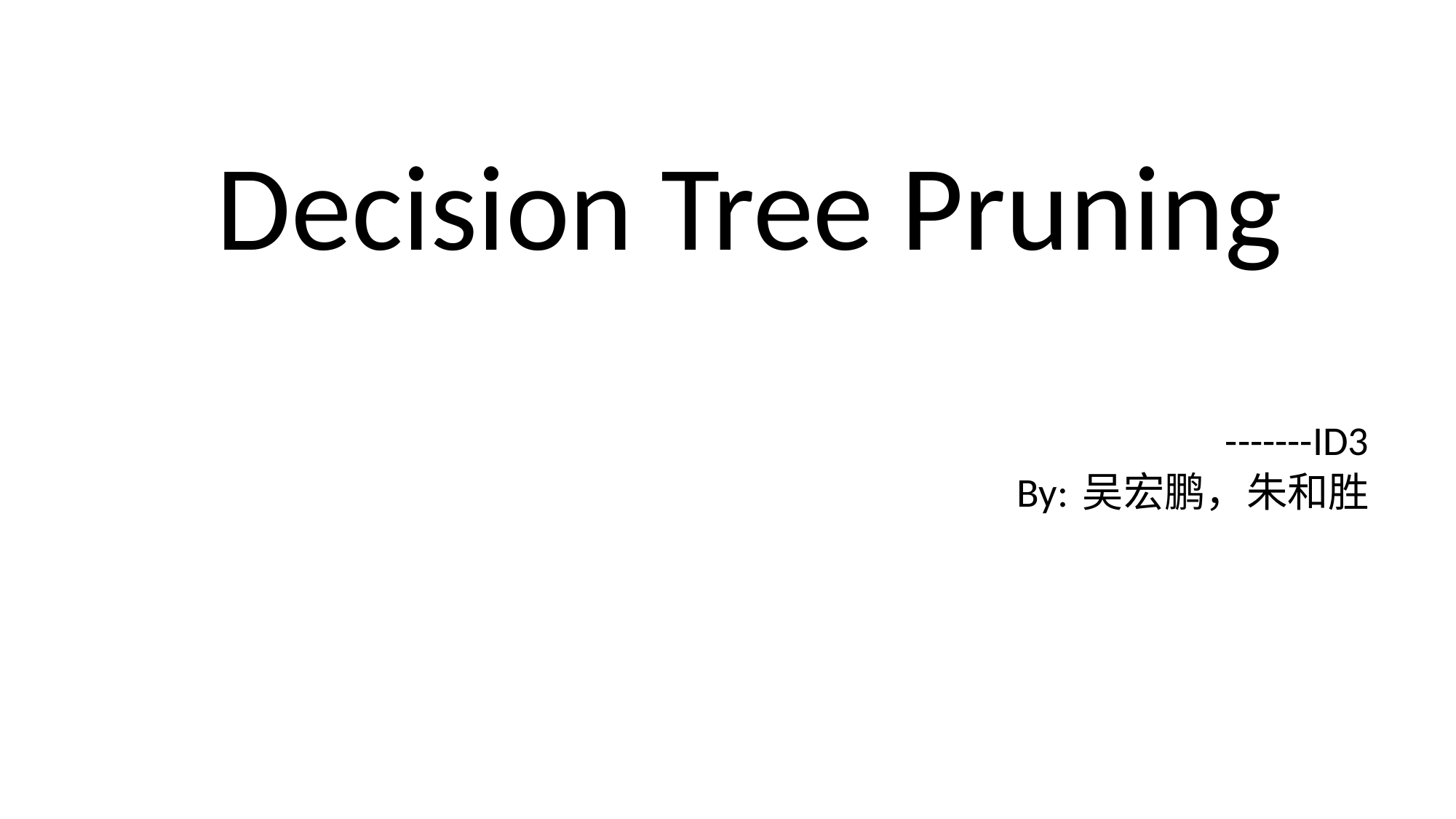

# Decision Tree Pruning
                                                                                                     -------ID3
By: 吴宏鹏，朱和胜